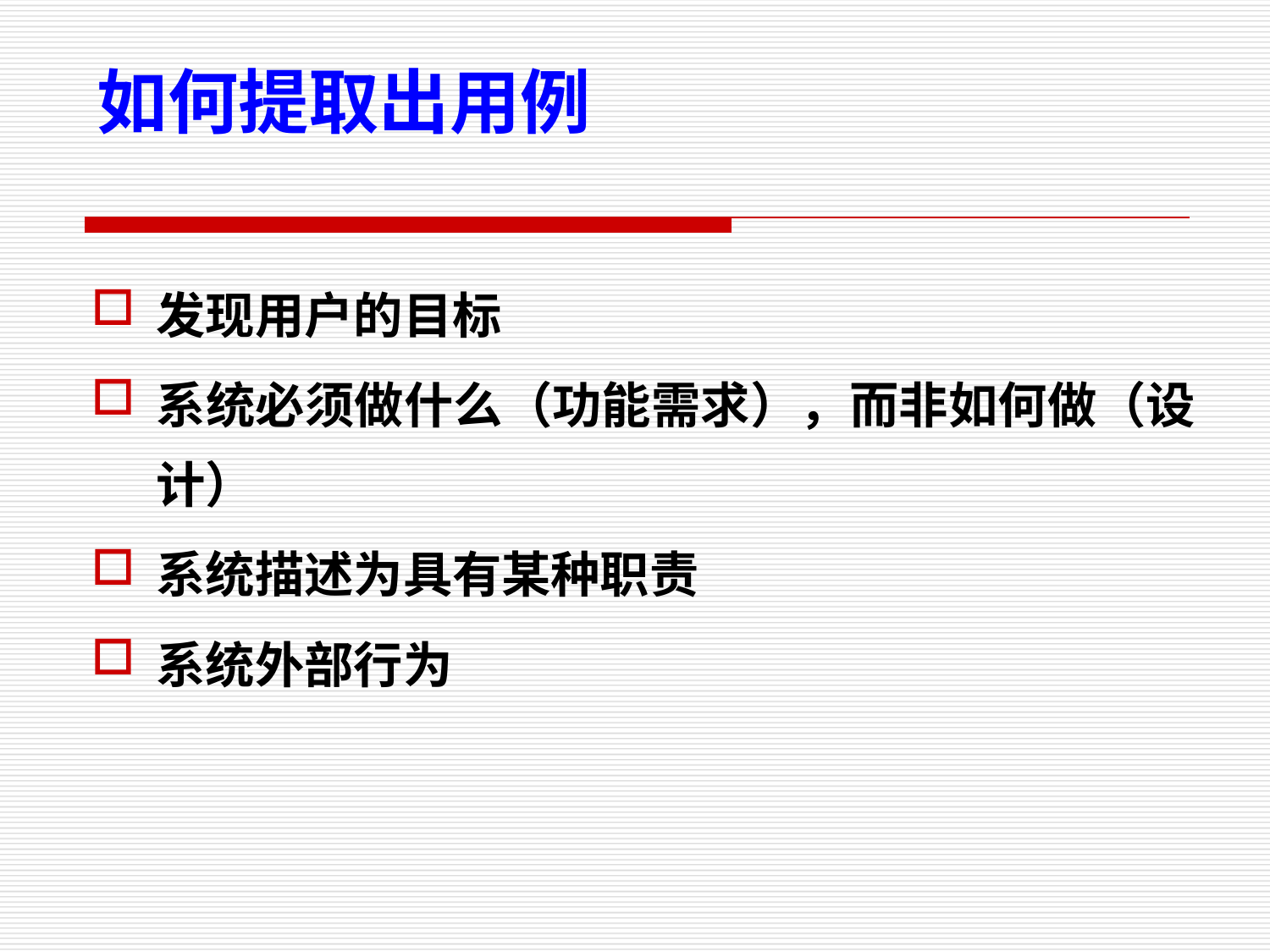

如何提取出用例
发现用户的目标
系统必须做什么（功能需求），而非如何做（设计）
系统描述为具有某种职责
系统外部行为